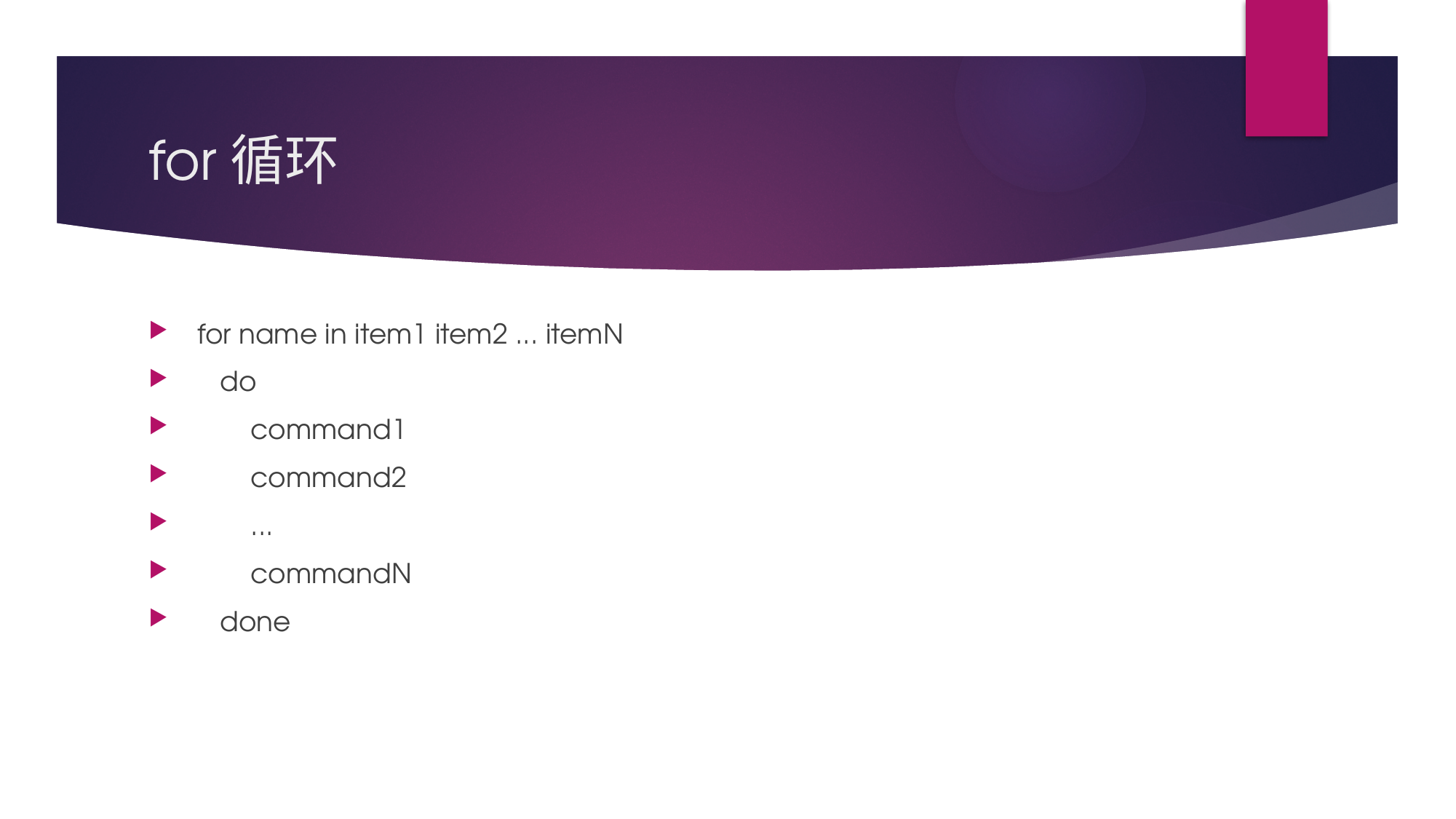

# for循环
 for name in item1 item2 ... itemN
    do
        command1
        command2
        ...
        commandN
    done